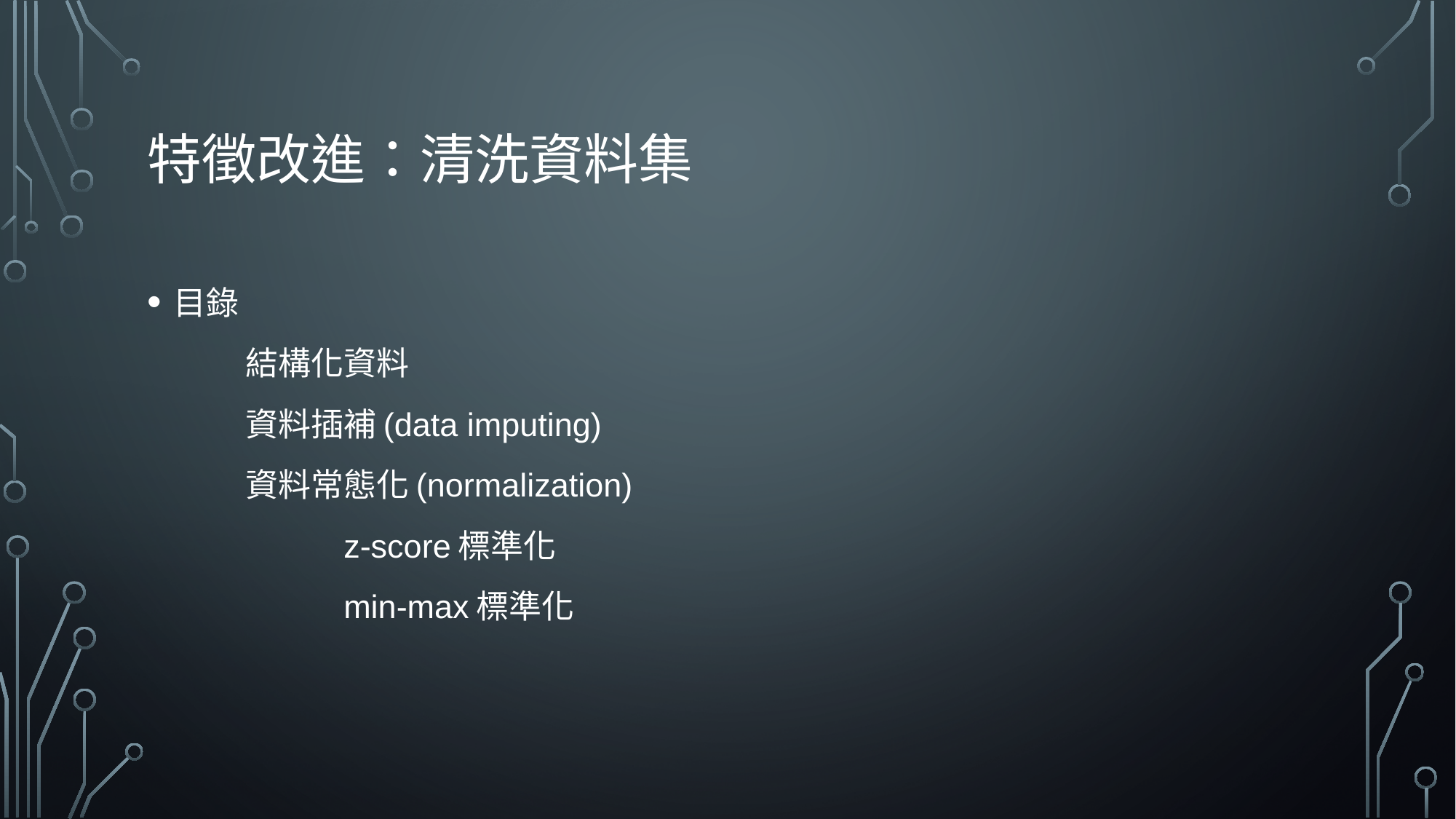

# 特徵改進：清洗資料集
目錄
	結構化資料
	資料插補(data imputing)
	資料常態化(normalization)
		z-score標準化
		min-max標準化